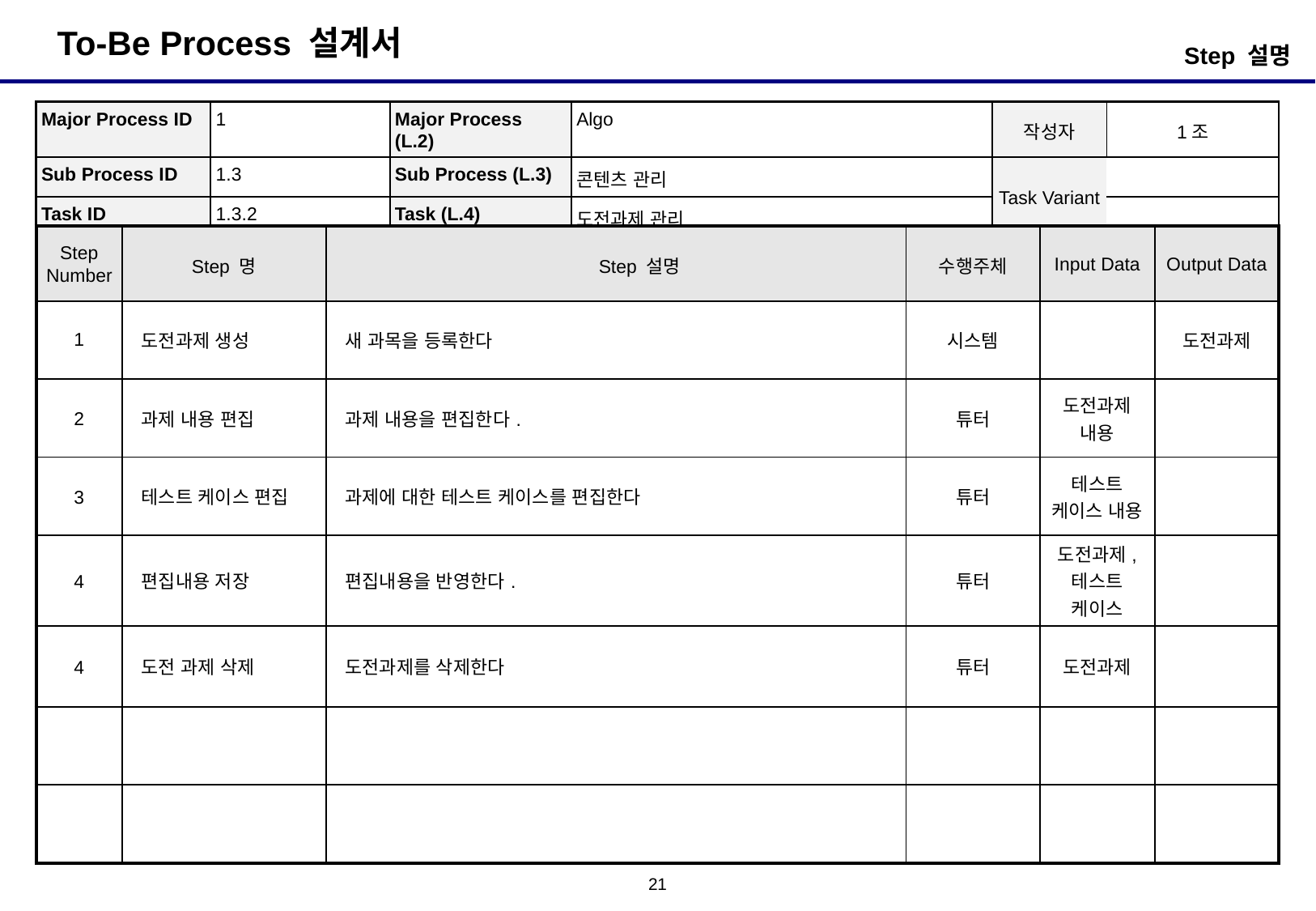

Step 설명
| Major Process ID | 1 | Major Process (L.2) | Algo | 작성자 | 1조 |
| --- | --- | --- | --- | --- | --- |
| Sub Process ID | 1.3 | Sub Process (L.3) | 콘텐츠 관리 | Task Variant |  |
| Task ID | 1.3.2 | Task (L.4) | 도전과제 관리 |  |  |
| Step Number | Step 명 | Step 설명 | 수행주체 | Input Data | Output Data |
| --- | --- | --- | --- | --- | --- |
| 1 | 도전과제 생성 | 새 과목을 등록한다 | 시스템 |  | 도전과제 |
| 2 | 과제 내용 편집 | 과제 내용을 편집한다. | 튜터 | 도전과제 내용 |  |
| 3 | 테스트 케이스 편집 | 과제에 대한 테스트 케이스를 편집한다 | 튜터 | 테스트 케이스 내용 |  |
| 4 | 편집내용 저장 | 편집내용을 반영한다. | 튜터 | 도전과제, 테스트 케이스 |  |
| 4 | 도전 과제 삭제 | 도전과제를 삭제한다 | 튜터 | 도전과제 |  |
|  |  |  |  |  |  |
|  |  |  |  |  |  |